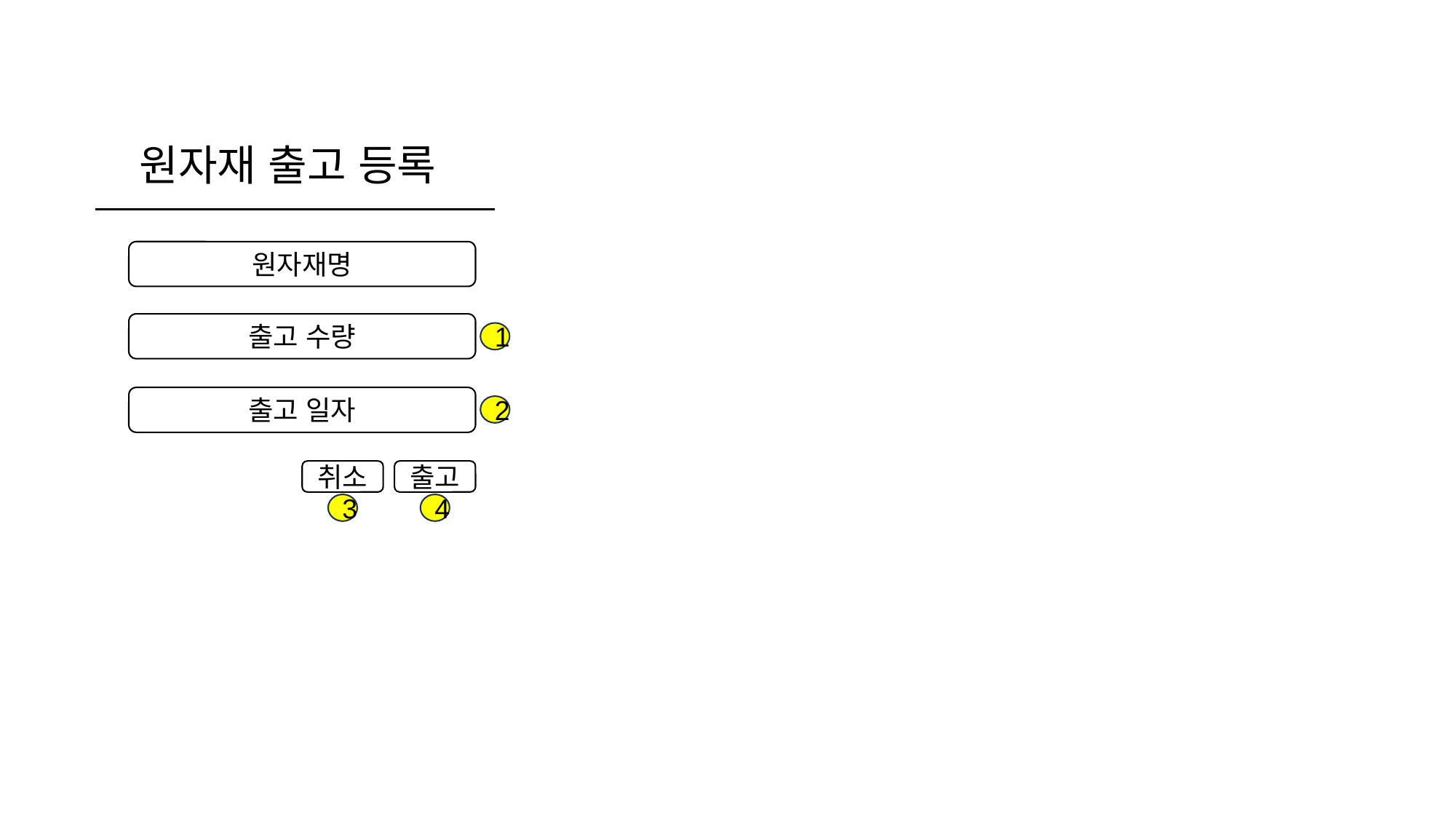

원자재 출고 등록
원자재명
출고 수량
1
출고 일자
2
취소
출고
3
4